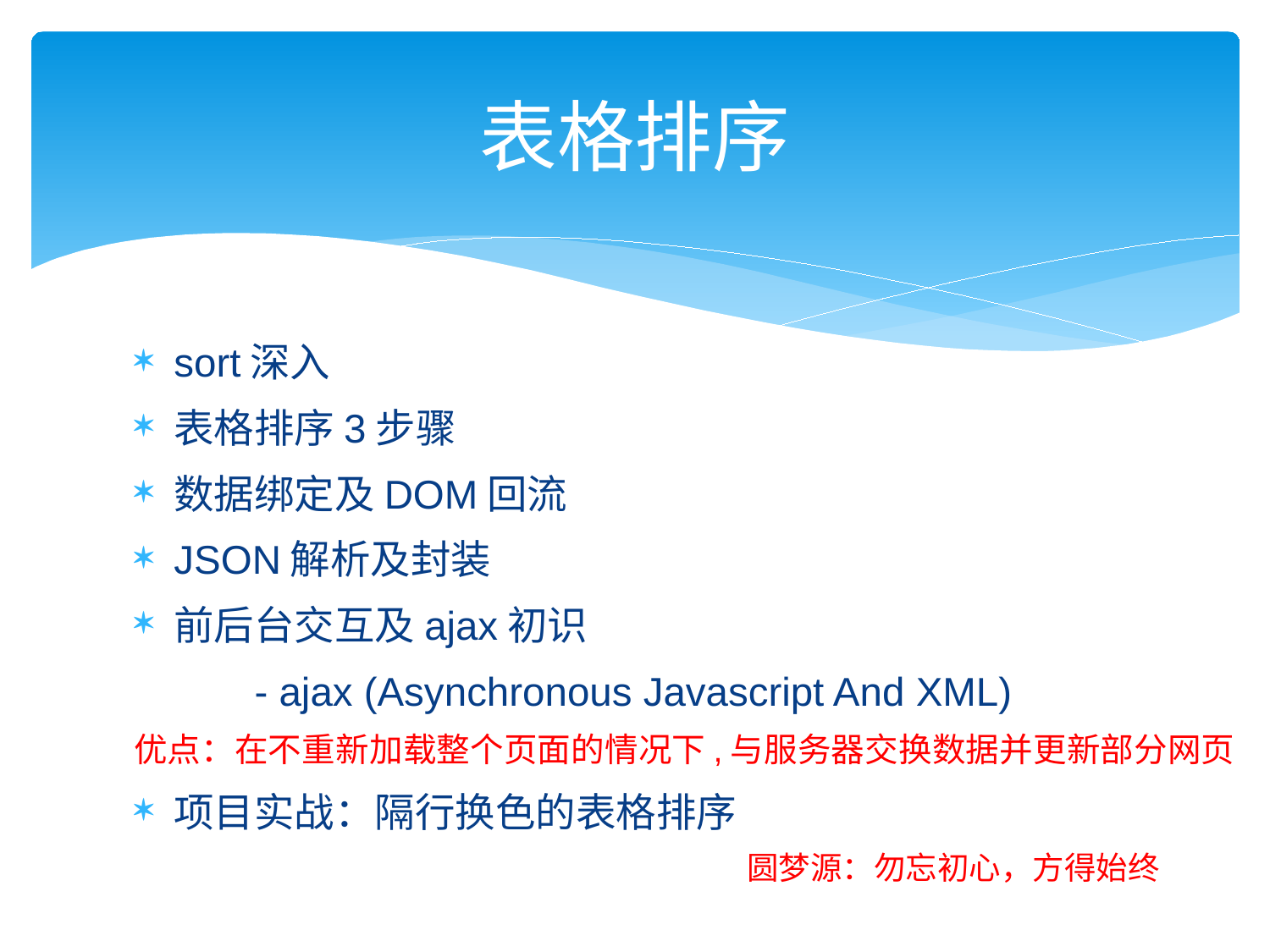

# 表格排序
sort深入
表格排序3步骤
数据绑定及DOM回流
JSON解析及封装
前后台交互及ajax初识
	- ajax (Asynchronous Javascript And XML)
优点：在不重新加载整个页面的情况下,与服务器交换数据并更新部分网页
项目实战：隔行换色的表格排序